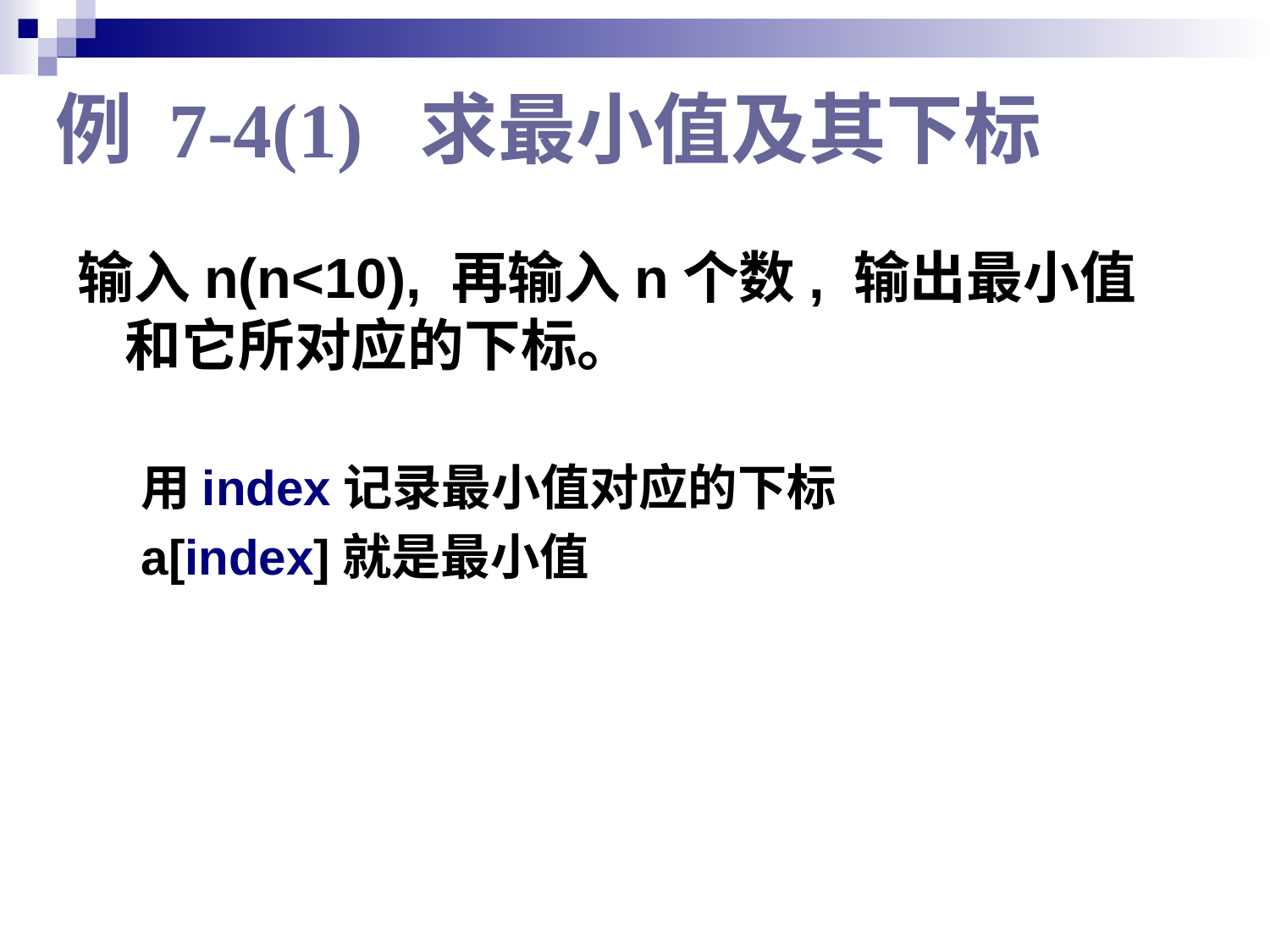

# 例 7-4(1)  求最小值及其下标
输入n(n<10), 再输入n个数, 输出最小值和它所对应的下标。

用index记录最小值对应的下标
a[index]就是最小值